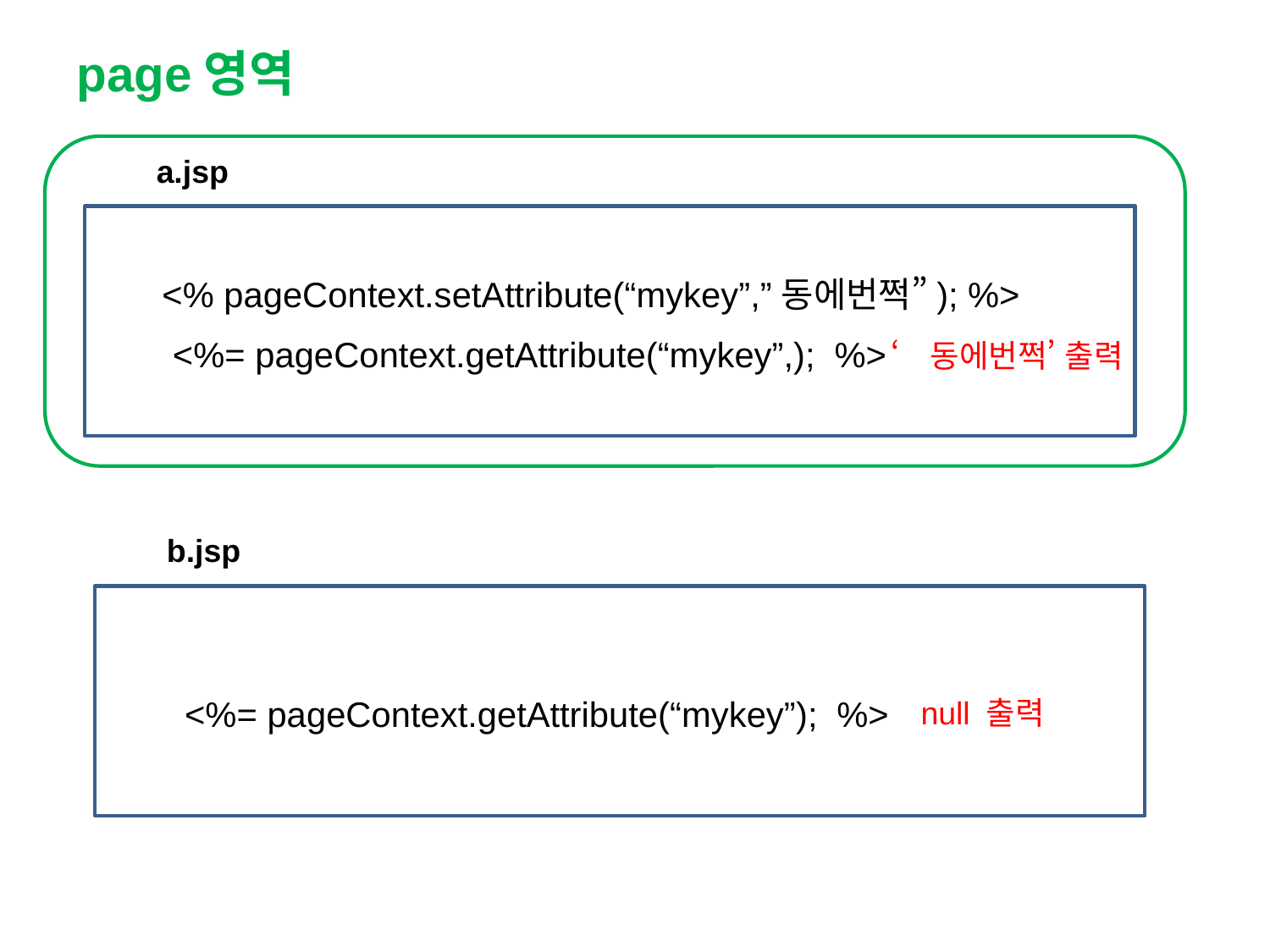

page영역

a.jsp

<% pageContext.setAttribute(“mykey”,”동에번쩍”); %>
<%= pageContext.getAttribute(“mykey”,);  %>
‘동에번쩍’ 출력
b.jsp

<%= pageContext.getAttribute(“mykey”);  %>
null 출력